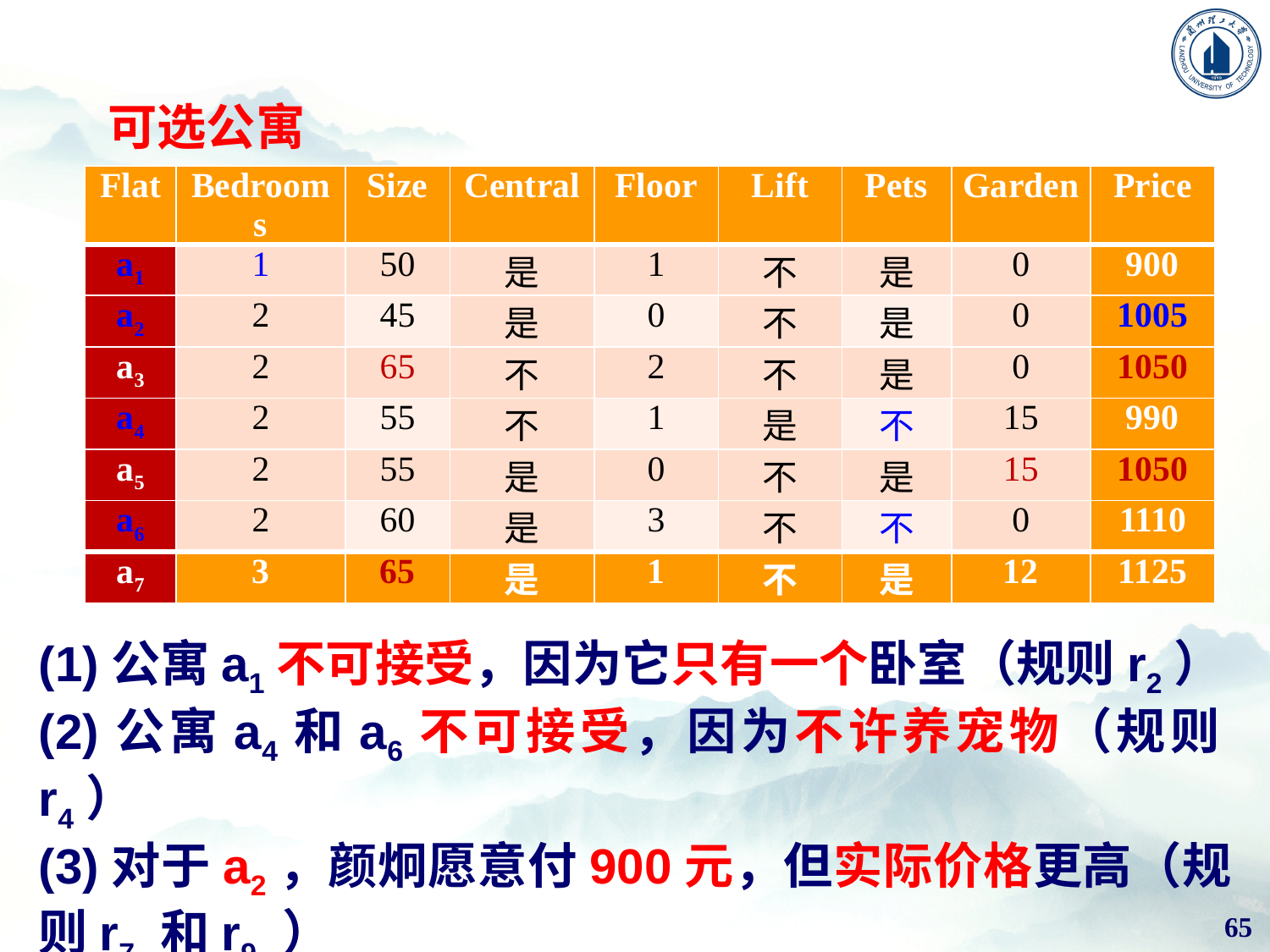

# 可选公寓
| Flat | Bedrooms | Size | Central | Floor | Lift | Pets | Garden | Price |
| --- | --- | --- | --- | --- | --- | --- | --- | --- |
| a1 | 1 | 50 | 是 | 1 | 不 | 是 | 0 | 900 |
| a2 | 2 | 45 | 是 | 0 | 不 | 是 | 0 | 1005 |
| a3 | 2 | 65 | 不 | 2 | 不 | 是 | 0 | 1050 |
| a4 | 2 | 55 | 不 | 1 | 是 | 不 | 15 | 990 |
| a5 | 2 | 55 | 是 | 0 | 不 | 是 | 15 | 1050 |
| a6 | 2 | 60 | 是 | 3 | 不 | 不 | 0 | 1110 |
| a7 | 3 | 65 | 是 | 1 | 不 | 是 | 12 | 1125 |
(1)公寓a1不可接受，因为它只有一个卧室（规则r2）
(2)公寓a4和a6不可接受，因为不许养宠物（规则r4）
(3)对于a2，颜炯愿意付900元，但实际价格更高（规则r7 和r9 ）
(4)公寓a3，a5和a7是可接受的（规则r1）
65